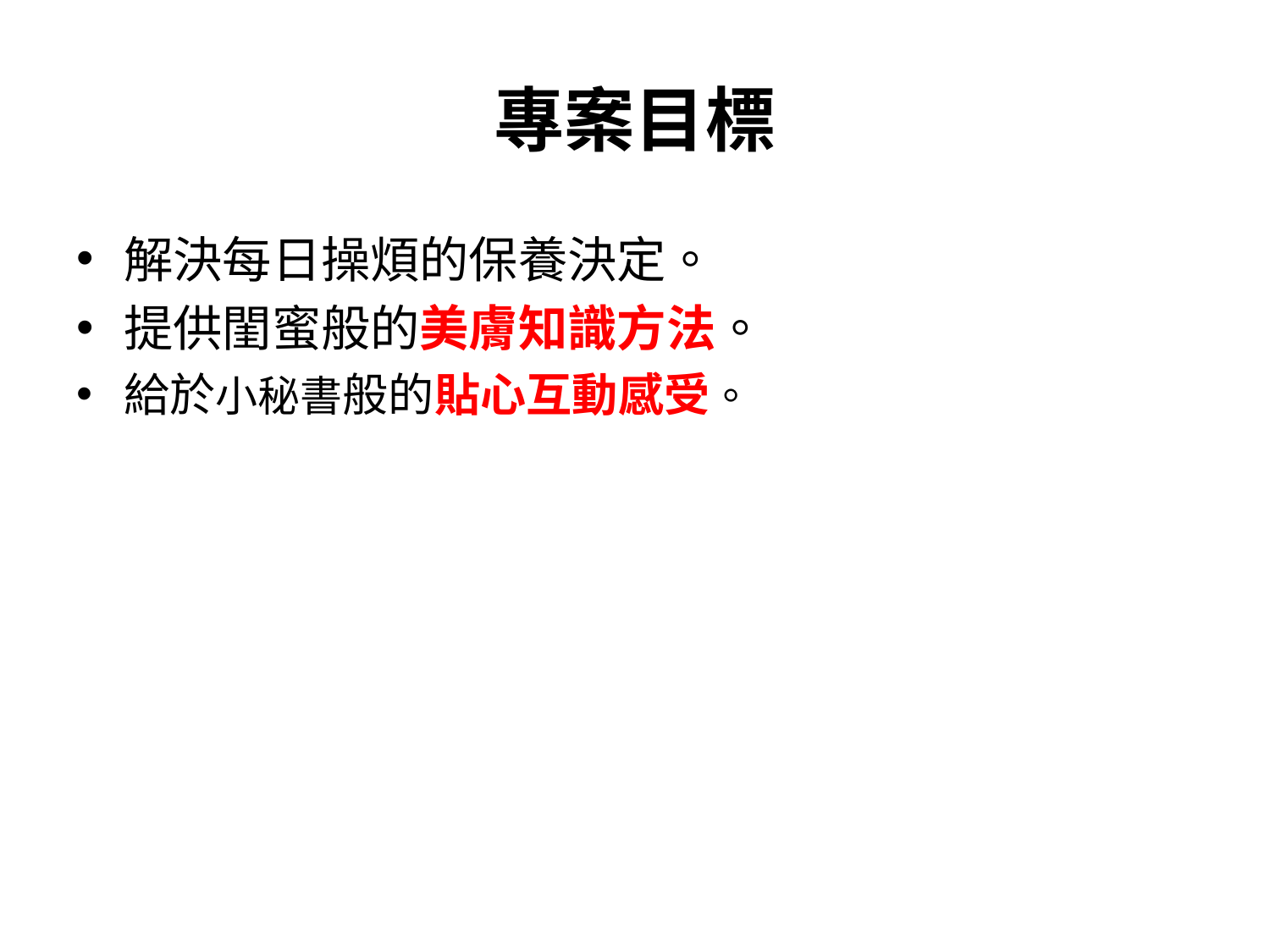

# 專案目標
解決每日操煩的保養決定。
提供閨蜜般的美膚知識方法。
給於小秘書般的貼心互動感受。